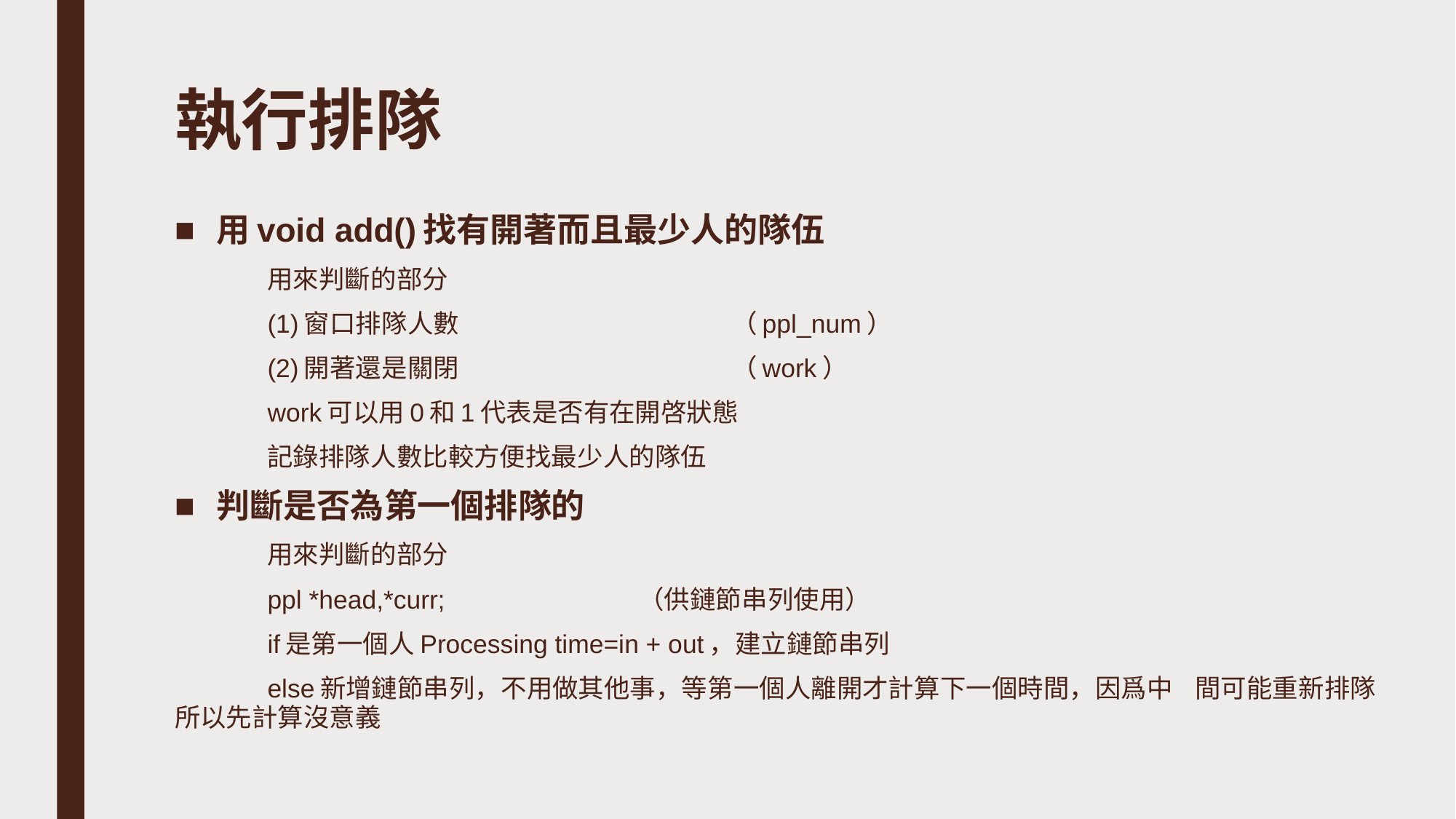

# 執行排隊
用void add()找有開著而且最少人的隊伍
	用來判斷的部分
	(1)窗口排隊人數			（ppl_num）
	(2)開著還是關閉			（work）
	work可以用0和1代表是否有在開啓狀態
	記錄排隊人數比較方便找最少人的隊伍
判斷是否為第一個排隊的
	用來判斷的部分
	ppl *head,*curr; 			（供鏈節串列使用）
	if是第一個人Processing time=in + out，建立鏈節串列
	else新增鏈節串列，不用做其他事，等第一個人離開才計算下一個時間，因爲中	間可能重新排隊所以先計算沒意義